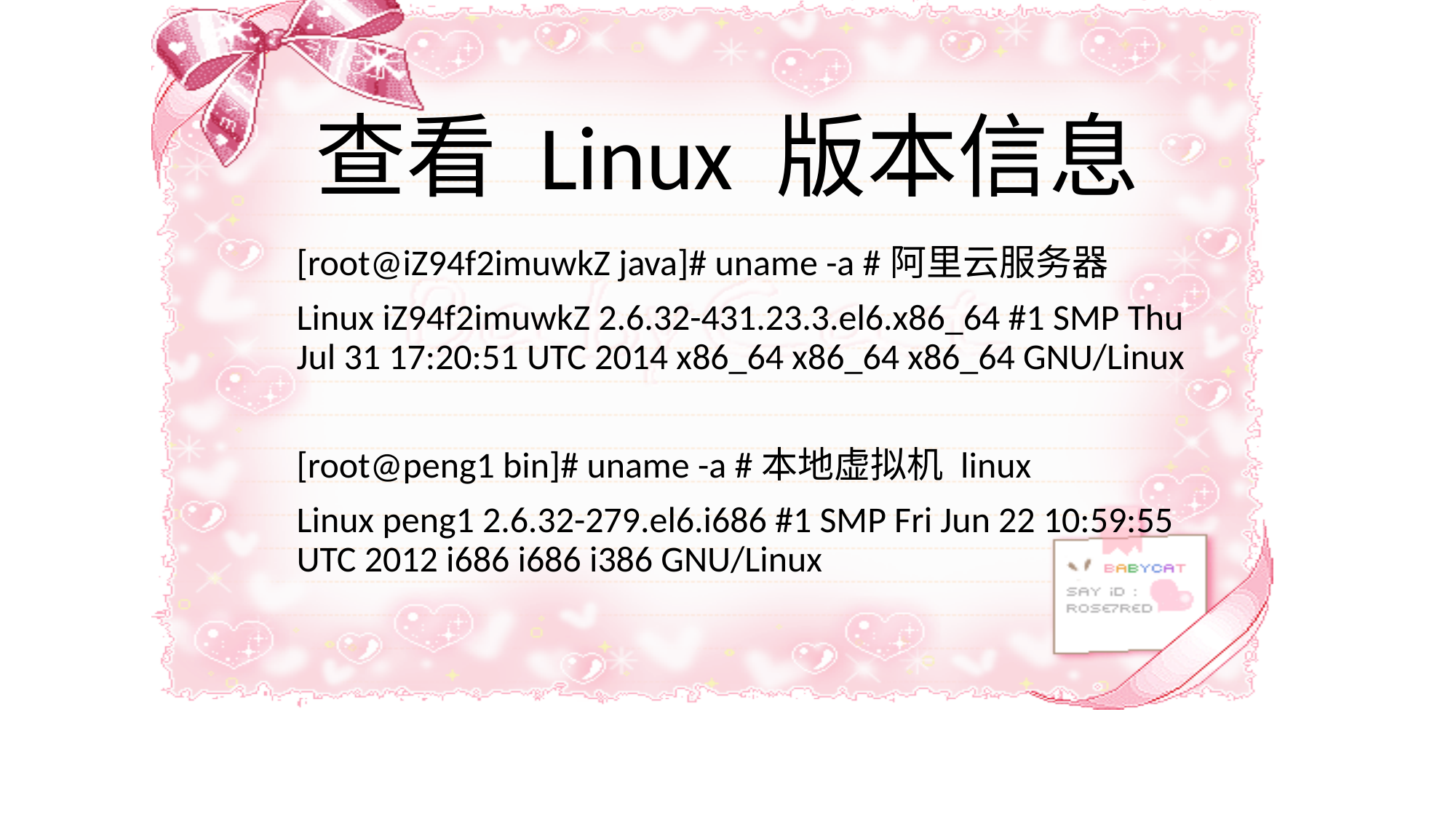

# 查看 Linux 版本信息
[root@iZ94f2imuwkZ java]# uname -a #阿里云服务器
Linux iZ94f2imuwkZ 2.6.32-431.23.3.el6.x86_64 #1 SMP Thu Jul 31 17:20:51 UTC 2014 x86_64 x86_64 x86_64 GNU/Linux

[root@peng1 bin]# uname -a #本地虚拟机 linux
Linux peng1 2.6.32-279.el6.i686 #1 SMP Fri Jun 22 10:59:55 UTC 2012 i686 i686 i386 GNU/Linux